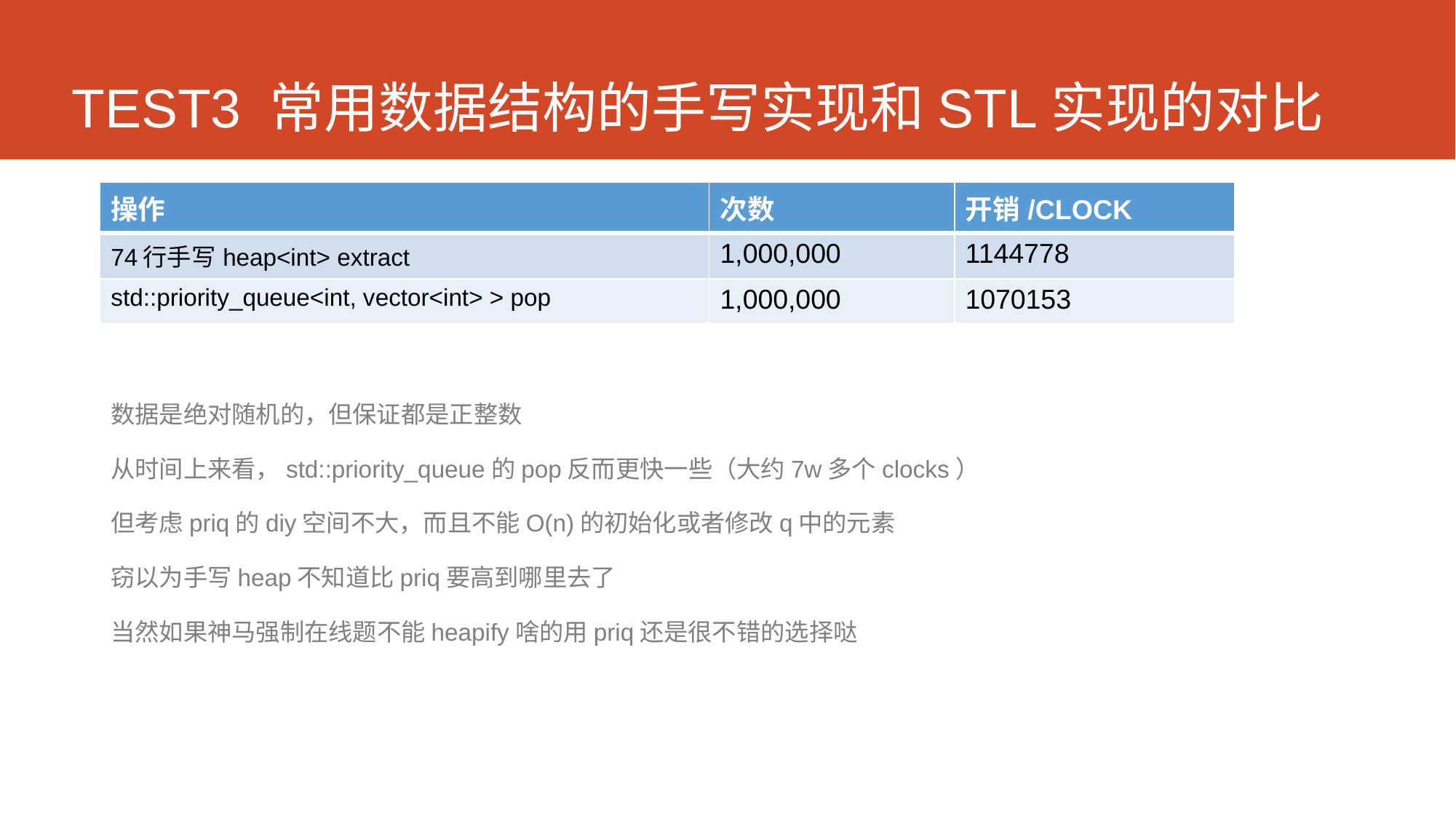

# TEST3 常用数据结构的手写实现和STL实现的对比
| 操作 | 次数 | 开销/CLOCK |
| --- | --- | --- |
| 74行手写heap<int> extract | 1,000,000 | 1144778 |
| std::priority\_queue<int, vector<int> > pop | 1,000,000 | 1070153 |
数据是绝对随机的，但保证都是正整数
从时间上来看，std::priority_queue的pop反而更快一些（大约7w多个clocks）
但考虑priq的diy空间不大，而且不能O(n)的初始化或者修改q中的元素
窃以为手写heap不知道比priq要高到哪里去了
当然如果神马强制在线题不能heapify啥的用priq还是很不错的选择哒